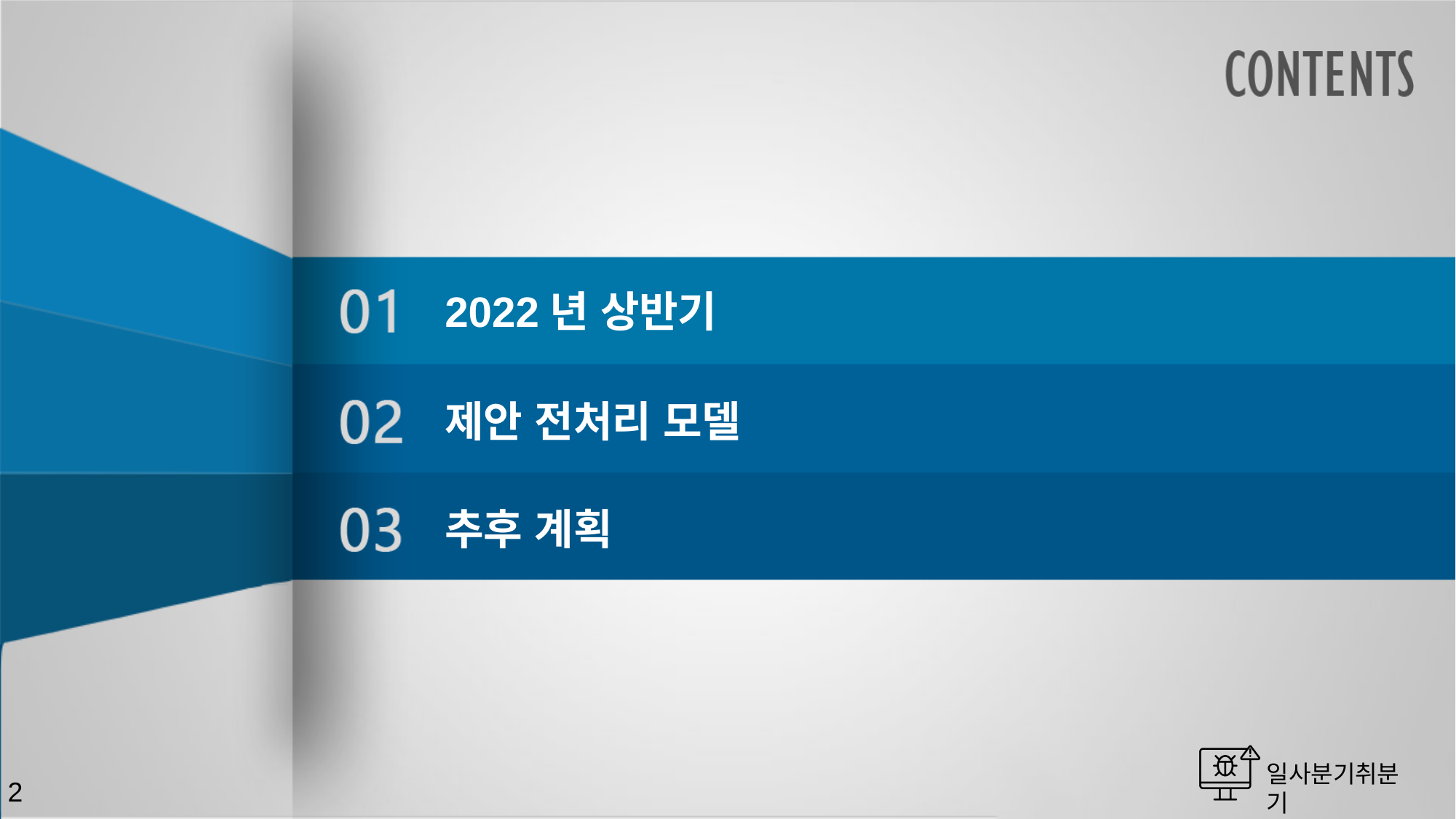

2022년 상반기
제안 전처리 모델
추후 계획